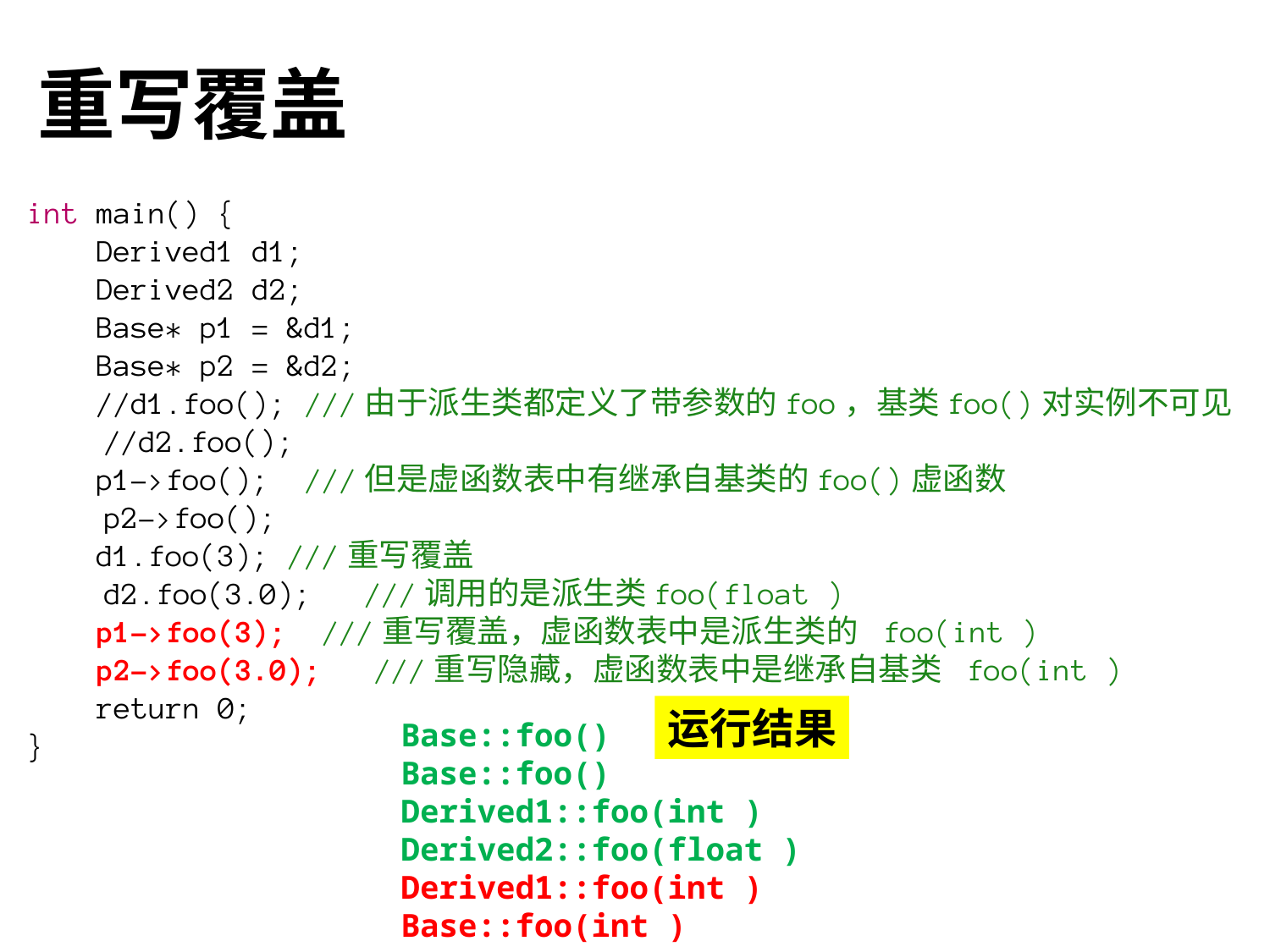

# 重写覆盖
int main() {
    Derived1 d1;
    Derived2 d2;
    Base* p1 = &d1;
    Base* p2 = &d2;
    //d1.foo(); ///由于派生类都定义了带参数的foo，基类foo()对实例不可见
    //d2.foo();
    p1->foo();  ///但是虚函数表中有继承自基类的foo()虚函数
    p2->foo();
    d1.foo(3); ///重写覆盖
    d2.foo(3.0);   ///调用的是派生类foo(float )
    p1->foo(3);  ///重写覆盖，虚函数表中是派生类的 foo(int )
    p2->foo(3.0);   ///重写隐藏，虚函数表中是继承自基类 foo(int )
    return 0;
}
运行结果
Base::foo()
Base::foo()
Derived1::foo(int )
Derived2::foo(float )
Derived1::foo(int )
Base::foo(int )